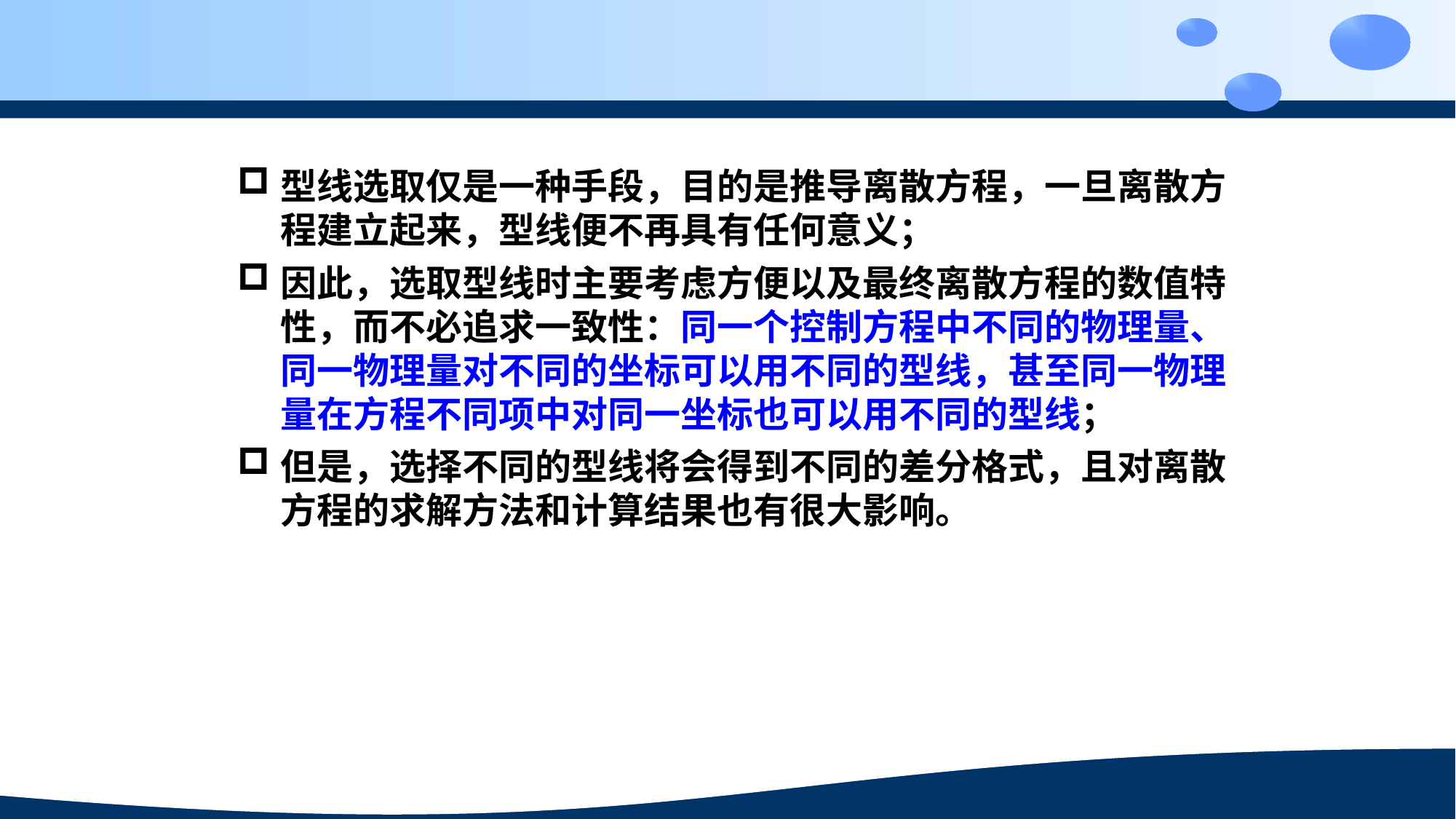

型线选取仅是一种手段，目的是推导离散方程，一旦离散方程建立起来，型线便不再具有任何意义；
因此，选取型线时主要考虑方便以及最终离散方程的数值特性，而不必追求一致性：同一个控制方程中不同的物理量、同一物理量对不同的坐标可以用不同的型线，甚至同一物理量在方程不同项中对同一坐标也可以用不同的型线；
但是，选择不同的型线将会得到不同的差分格式，且对离散方程的求解方法和计算结果也有很大影响。